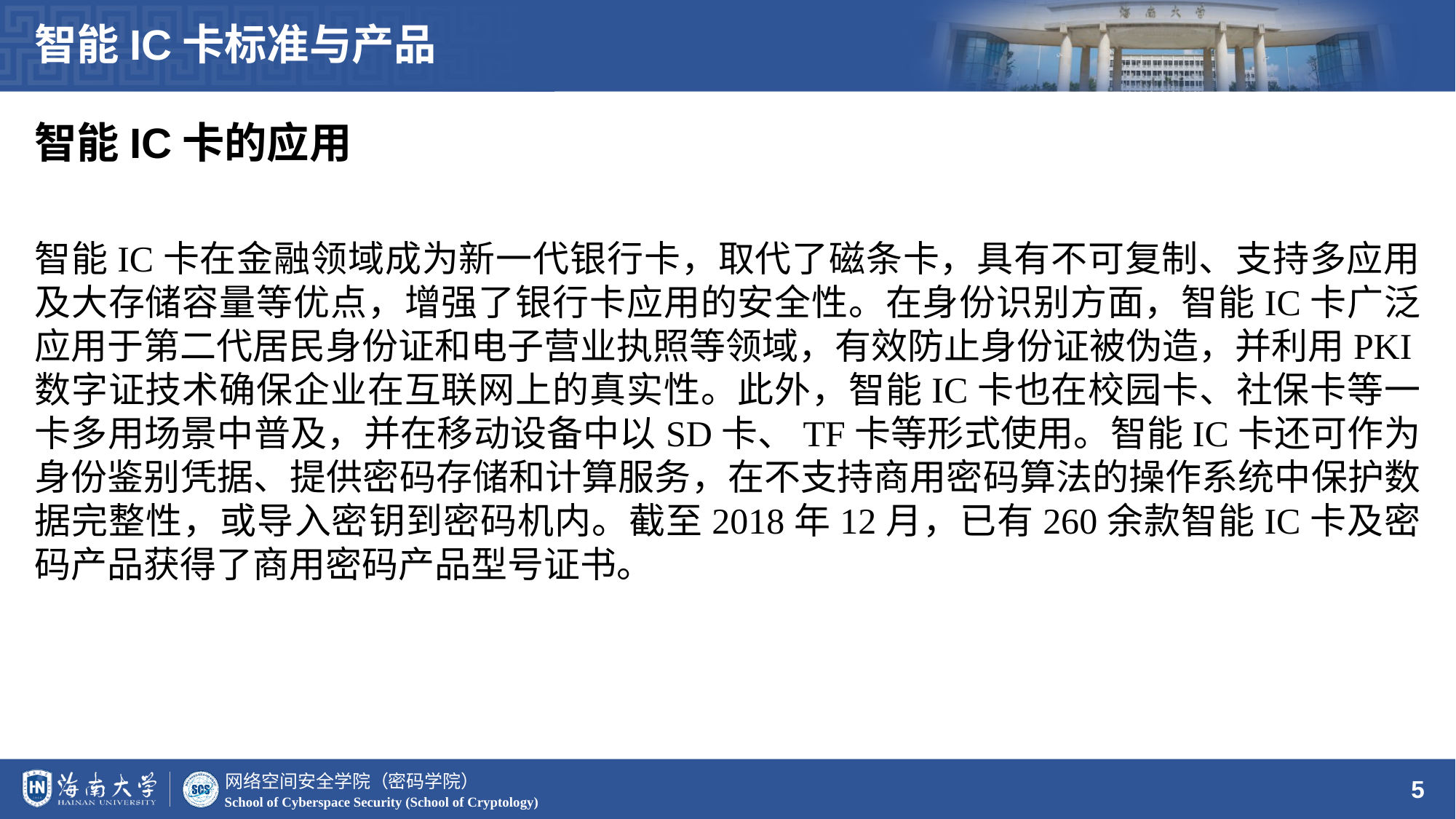

智能IC卡标准与产品

智能IC卡的应用

智能IC卡在金融领域成为新一代银行卡，取代了磁条卡，具有不可复制、支持多应用及大存储容量等优点，增强了银行卡应用的安全性。在身份识别方面，智能IC卡广泛应用于第二代居民身份证和电子营业执照等领域，有效防止身份证被伪造，并利用PKI数字证技术确保企业在互联网上的真实性。此外，智能IC卡也在校园卡、社保卡等一卡多用场景中普及，并在移动设备中以SD卡、TF卡等形式使用。智能IC卡还可作为身份鉴别凭据、提供密码存储和计算服务，在不支持商用密码算法的操作系统中保护数据完整性，或导入密钥到密码机内。截至2018年12月，已有260余款智能IC卡及密码产品获得了商用密码产品型号证书。
5